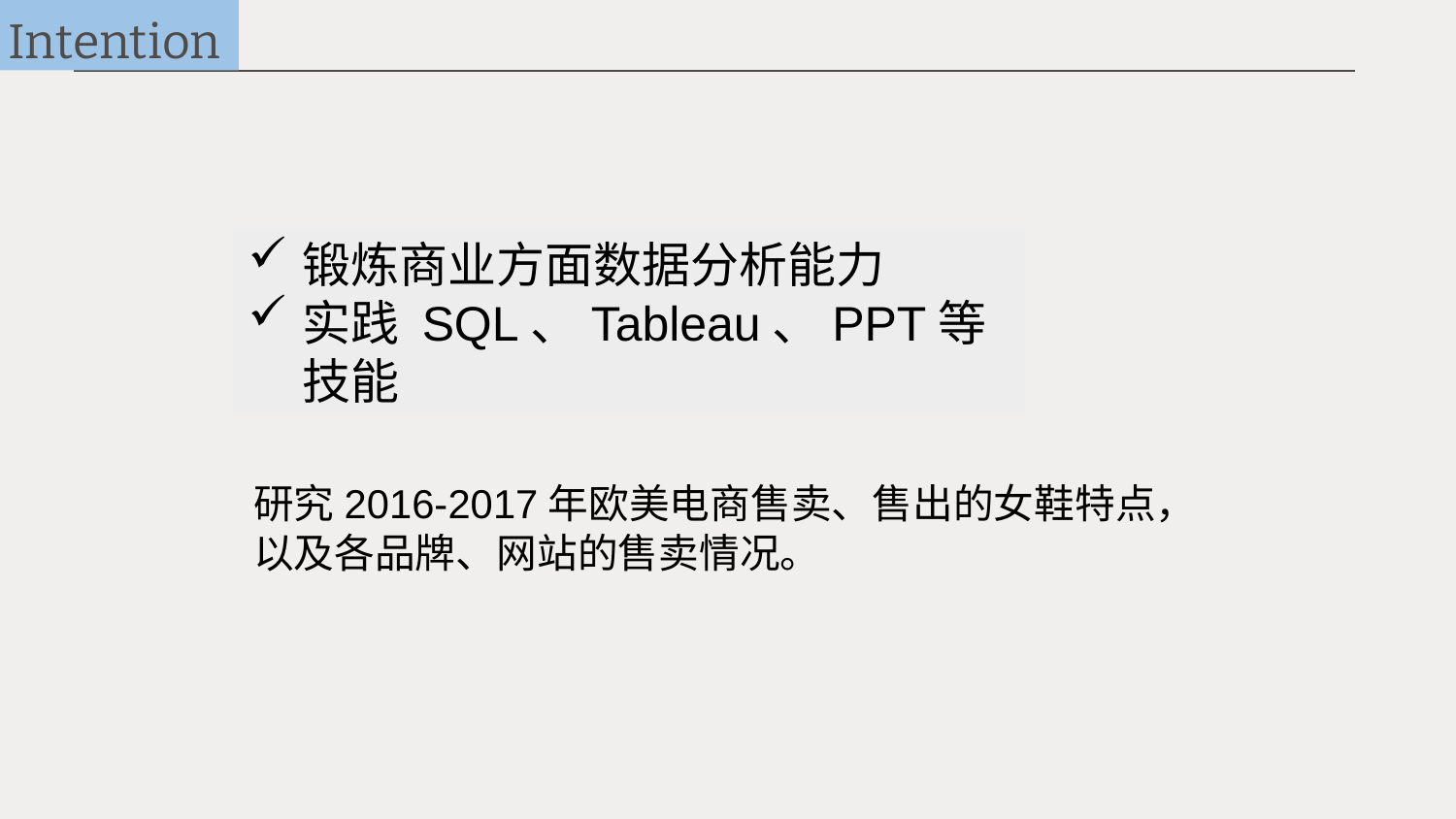

Intention
锻炼商业方面数据分析能力
实践 SQL、Tableau、PPT等技能
研究2016-2017年欧美电商售卖、售出的女鞋特点，以及各品牌、网站的售卖情况。